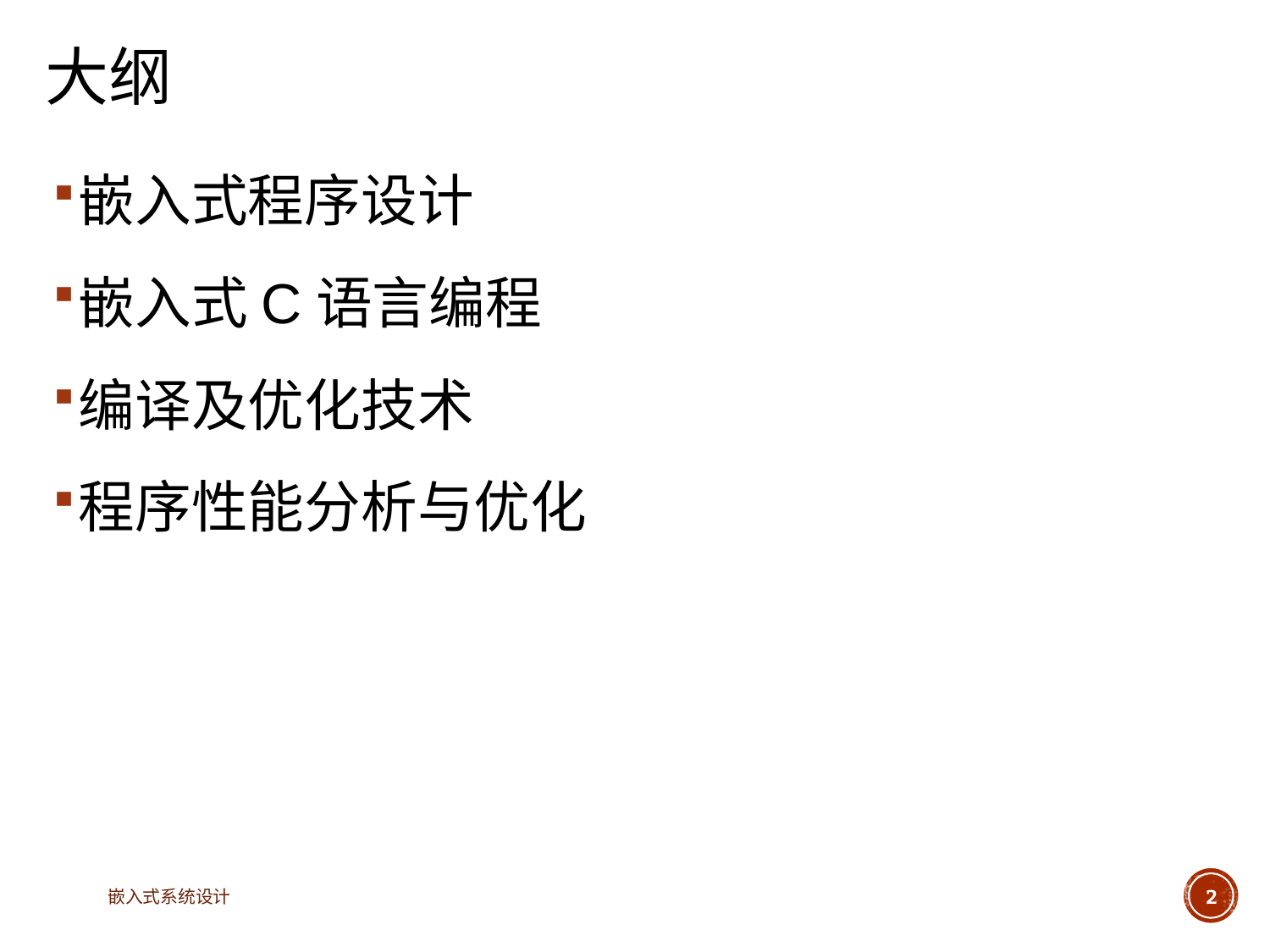

# 大纲
嵌入式程序设计
嵌入式C语言编程
编译及优化技术
程序性能分析与优化
嵌入式系统设计
2